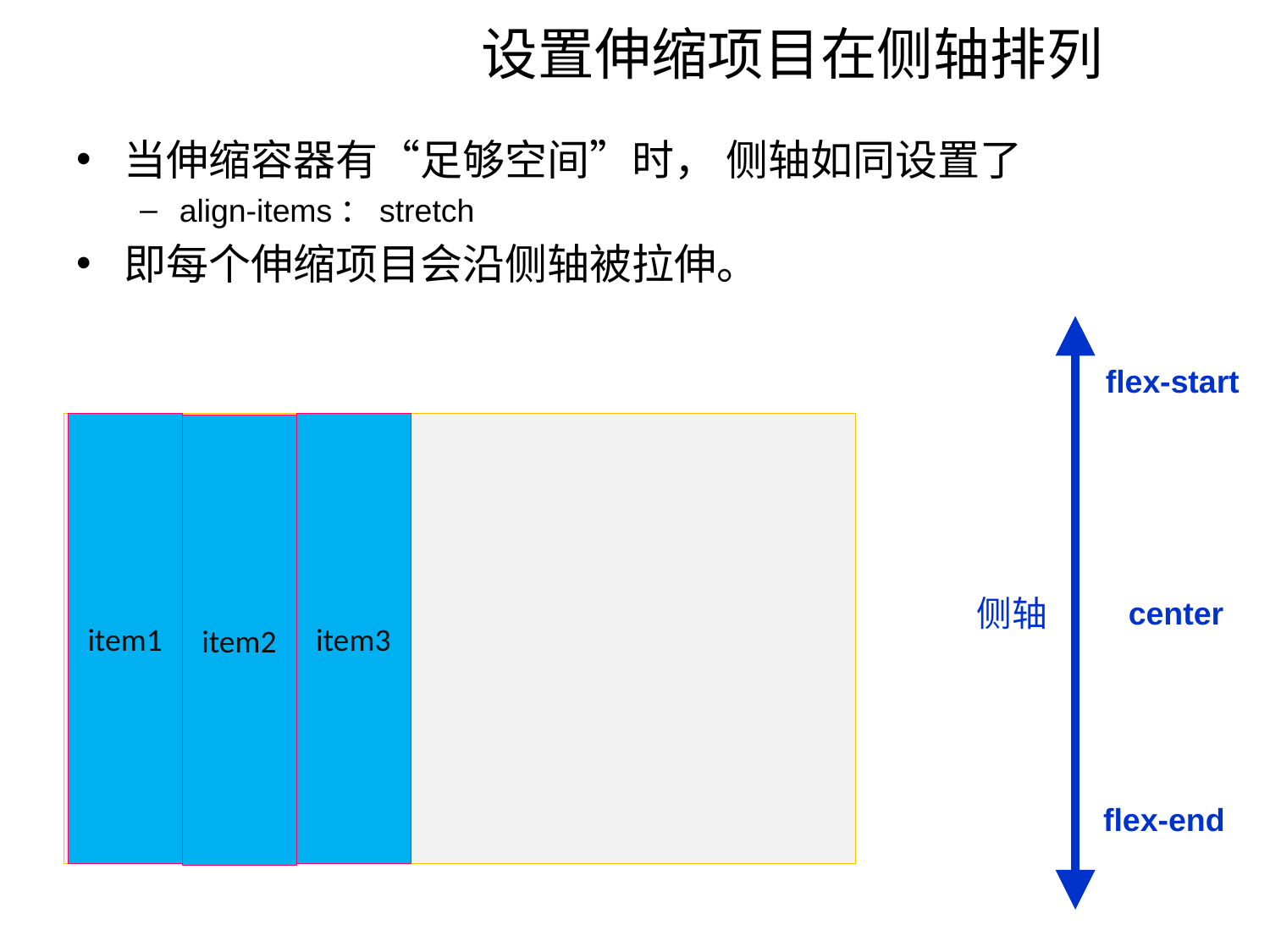

# 设置伸缩项目在侧轴排列
当伸缩容器有“足够空间”时， 侧轴如同设置了
align-items：stretch
即每个伸缩项目会沿侧轴被拉伸。

item1
item3
item2
center
flex-start
flex-end
侧轴